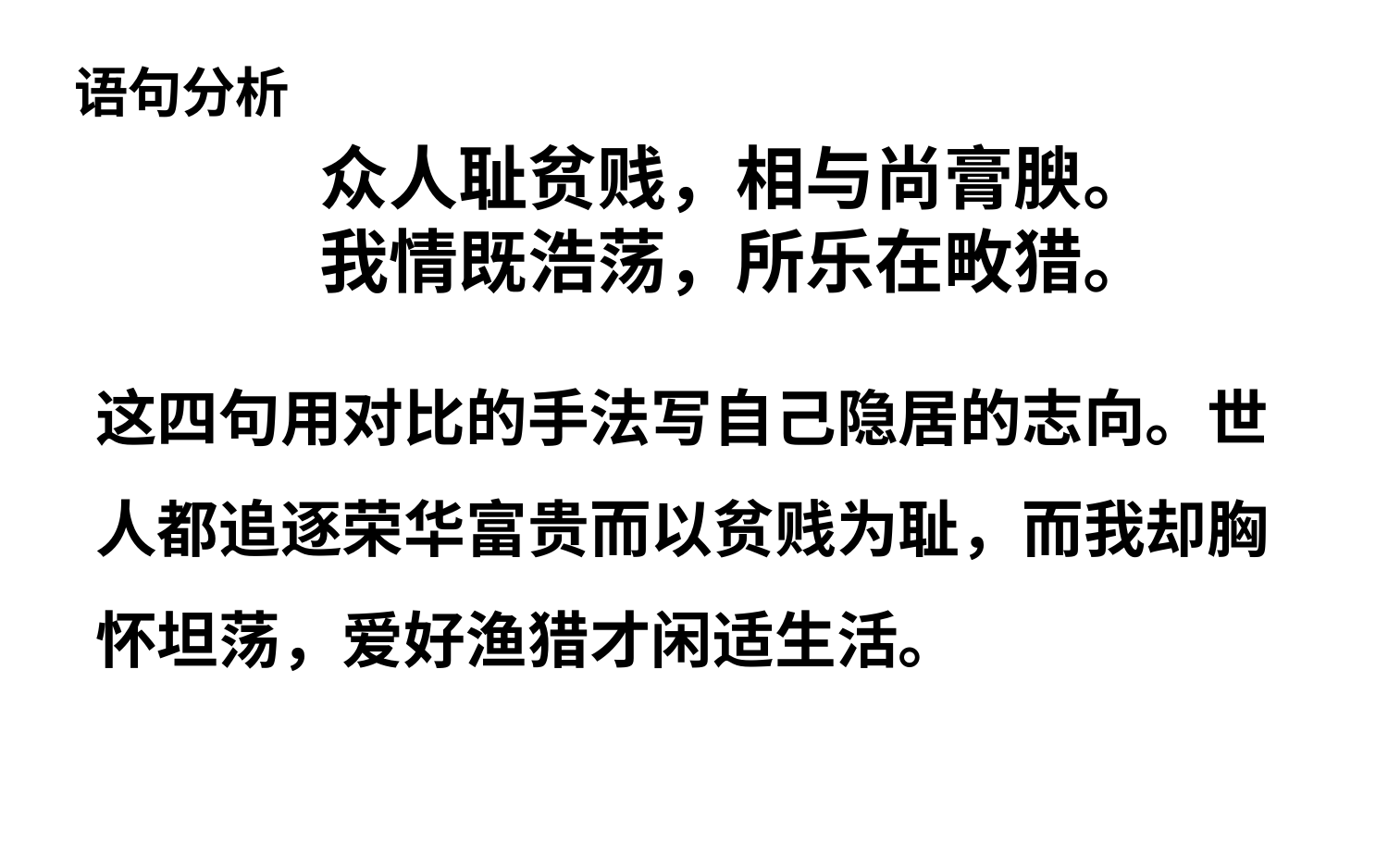

语句分析
众人耻贫贱，相与尚膏腴。
我情既浩荡，所乐在畋猎。
这四句用对比的手法写自己隐居的志向。世人都追逐荣华富贵而以贫贱为耻，而我却胸怀坦荡，爱好渔猎才闲适生活。